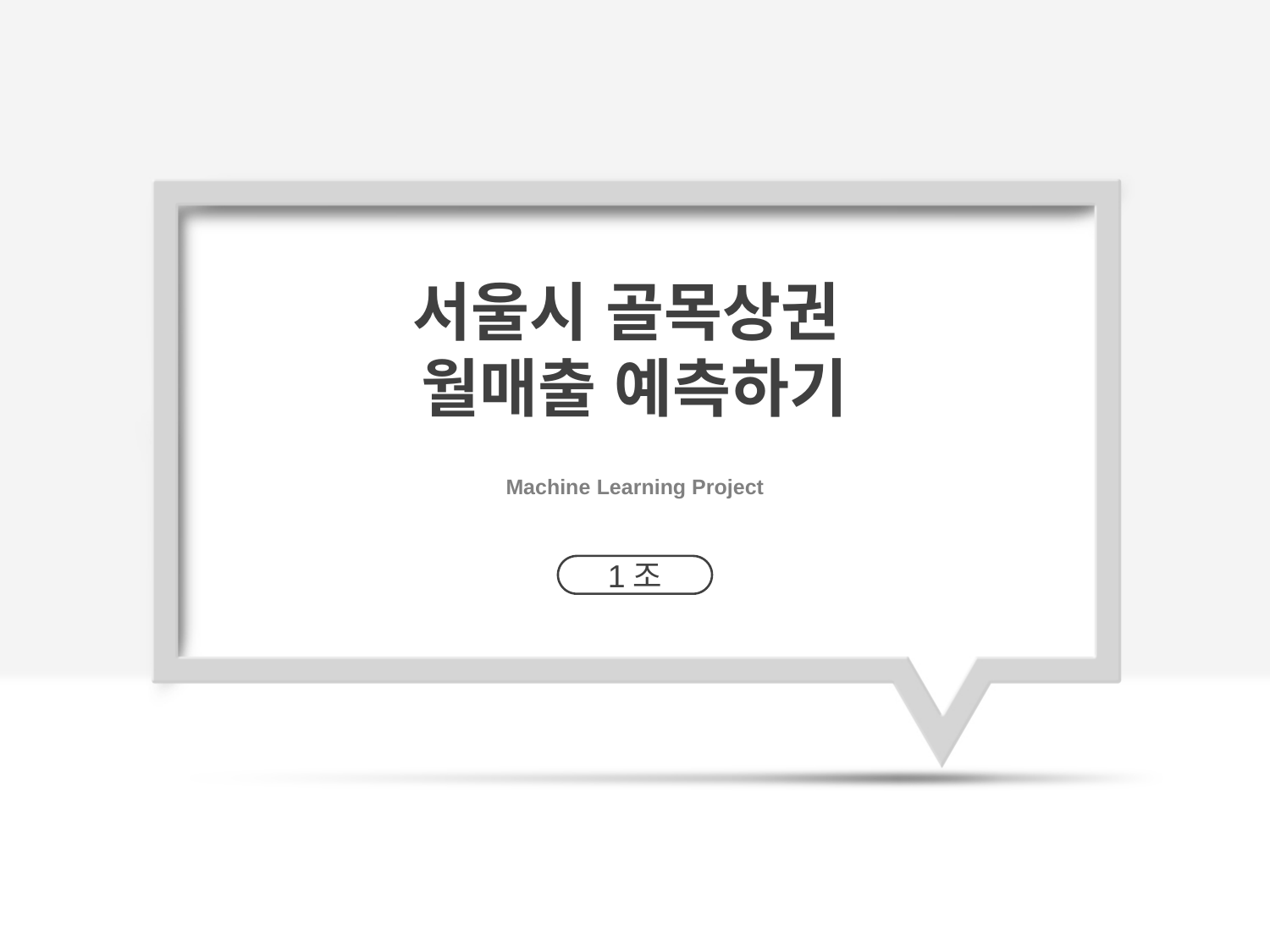

서울시 골목상권
월매출 예측하기

Machine Learning Project
1조